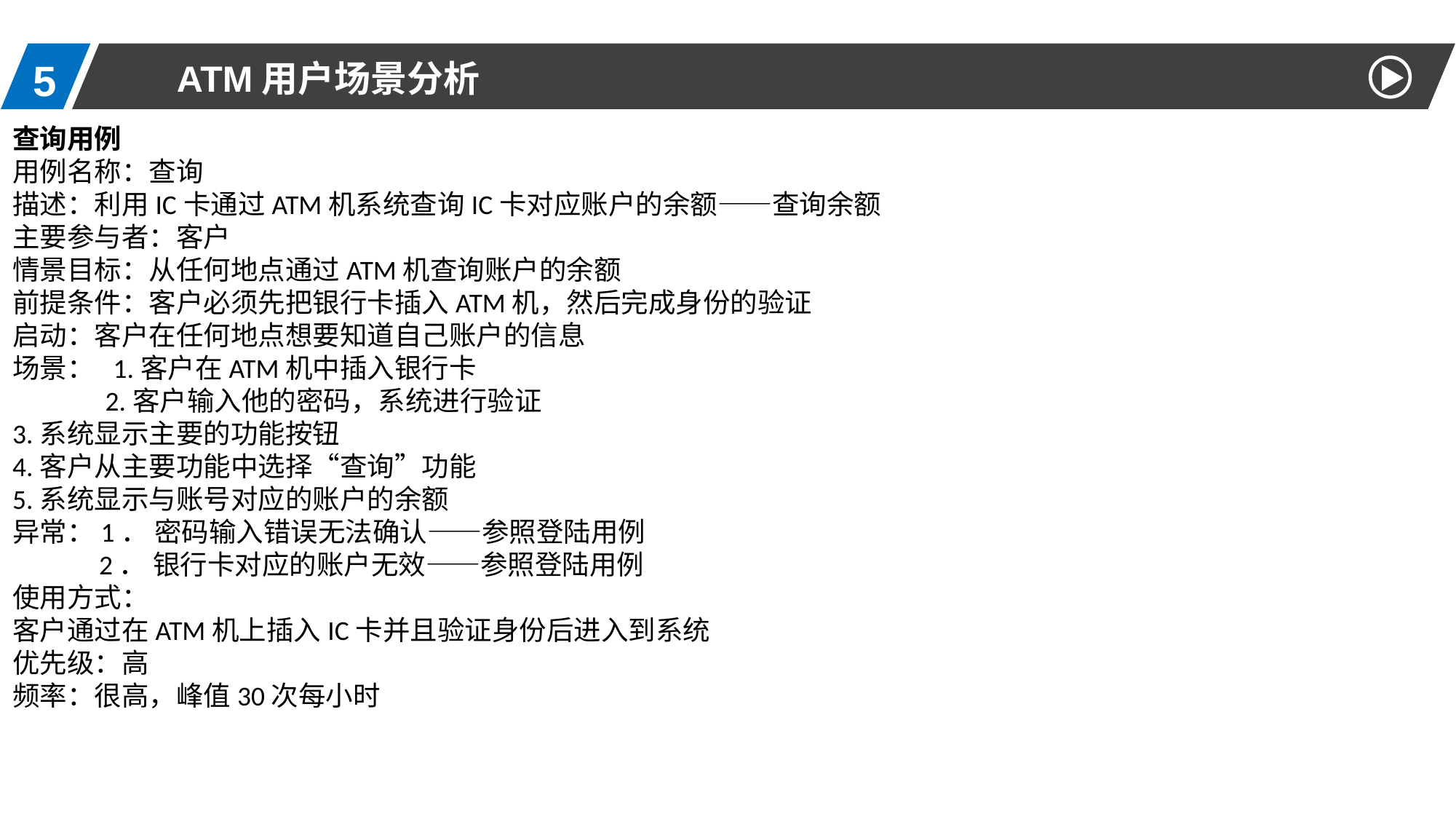

5
ATM用户场景分析

查询用例
用例名称：查询
描述：利用IC卡通过ATM机系统查询IC卡对应账户的余额——查询余额
主要参与者：客户
情景目标：从任何地点通过ATM机查询账户的余额
前提条件：客户必须先把银行卡插入ATM机，然后完成身份的验证
启动：客户在任何地点想要知道自己账户的信息
场景：  1.客户在ATM机中插入银行卡
               2.客户输入他的密码，系统进行验证
3.系统显示主要的功能按钮
4.客户从主要功能中选择“查询”功能
5.系统显示与账号对应的账户的余额
异常：1． 密码输入错误无法确认——参照登陆用例
              2． 银行卡对应的账户无效——参照登陆用例
使用方式：
客户通过在ATM机上插入IC卡并且验证身份后进入到系统
优先级：高
频率：很高，峰值30次每小时